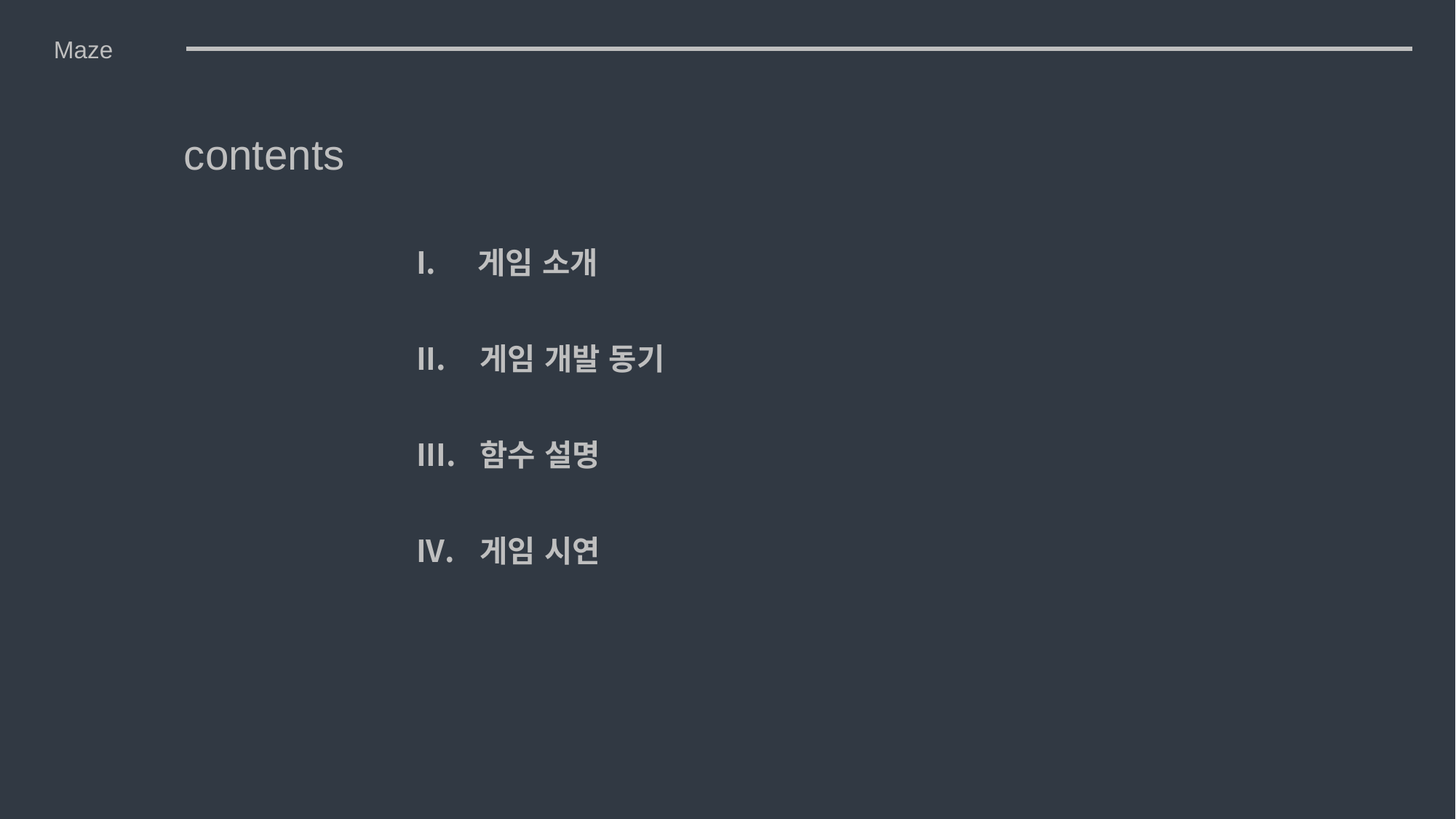

Maze
# contents
게임 소개

 게임 개발 동기

 함수 설명

 게임 시연